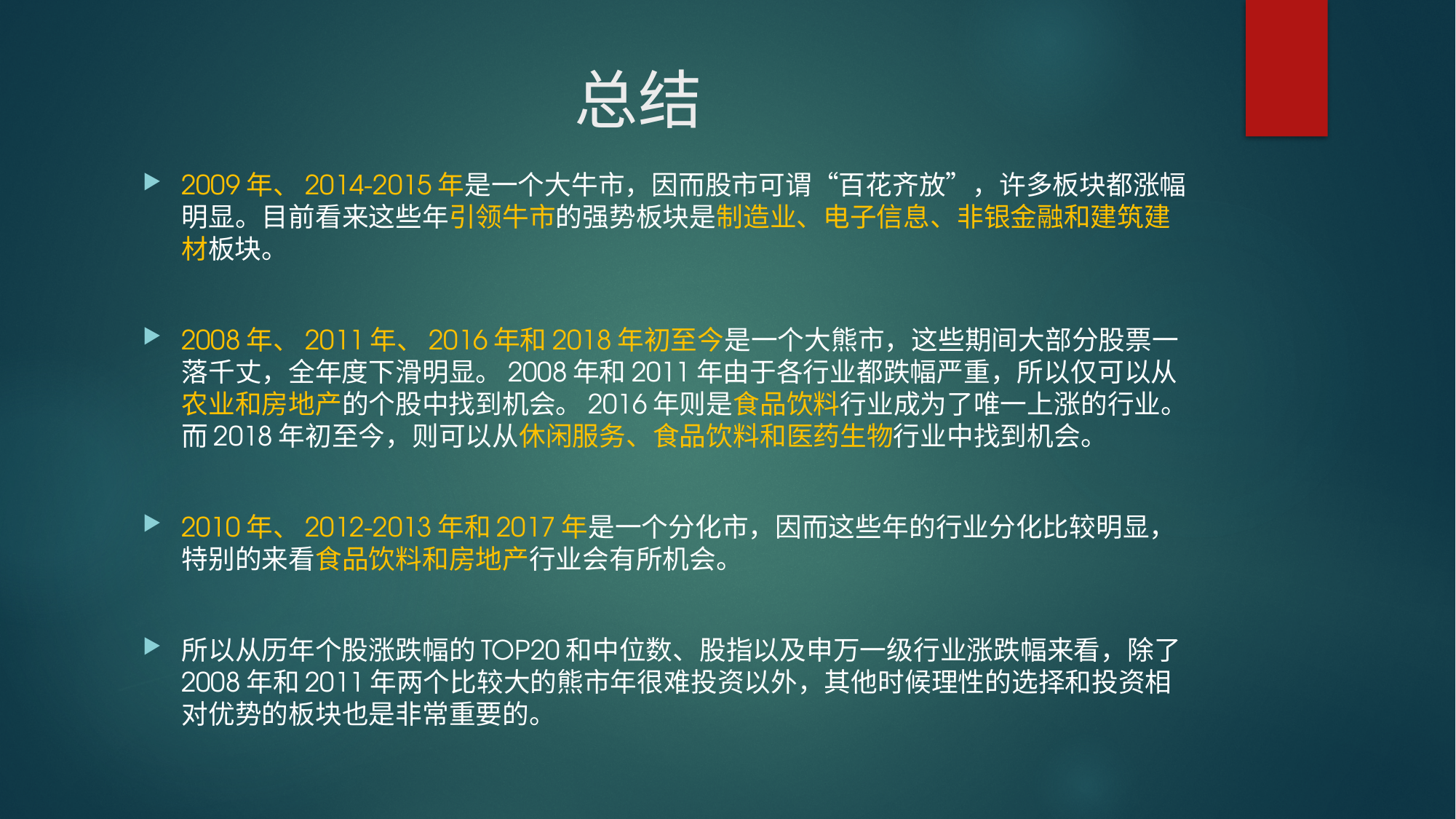

# 总结
2009年、2014-2015年是一个大牛市，因而股市可谓“百花齐放”，许多板块都涨幅明显。目前看来这些年引领牛市的强势板块是制造业、电子信息、非银金融和建筑建材板块。

2008年、2011年、2016年和2018年初至今是一个大熊市，这些期间大部分股票一落千丈，全年度下滑明显。2008年和2011年由于各行业都跌幅严重，所以仅可以从农业和房地产的个股中找到机会。2016年则是食品饮料行业成为了唯一上涨的行业。而2018年初至今，则可以从休闲服务、食品饮料和医药生物行业中找到机会。

2010年、2012-2013年和2017年是一个分化市，因而这些年的行业分化比较明显，特别的来看食品饮料和房地产行业会有所机会。

所以从历年个股涨跌幅的TOP20和中位数、股指以及申万一级行业涨跌幅来看，除了2008年和2011年两个比较大的熊市年很难投资以外，其他时候理性的选择和投资相对优势的板块也是非常重要的。